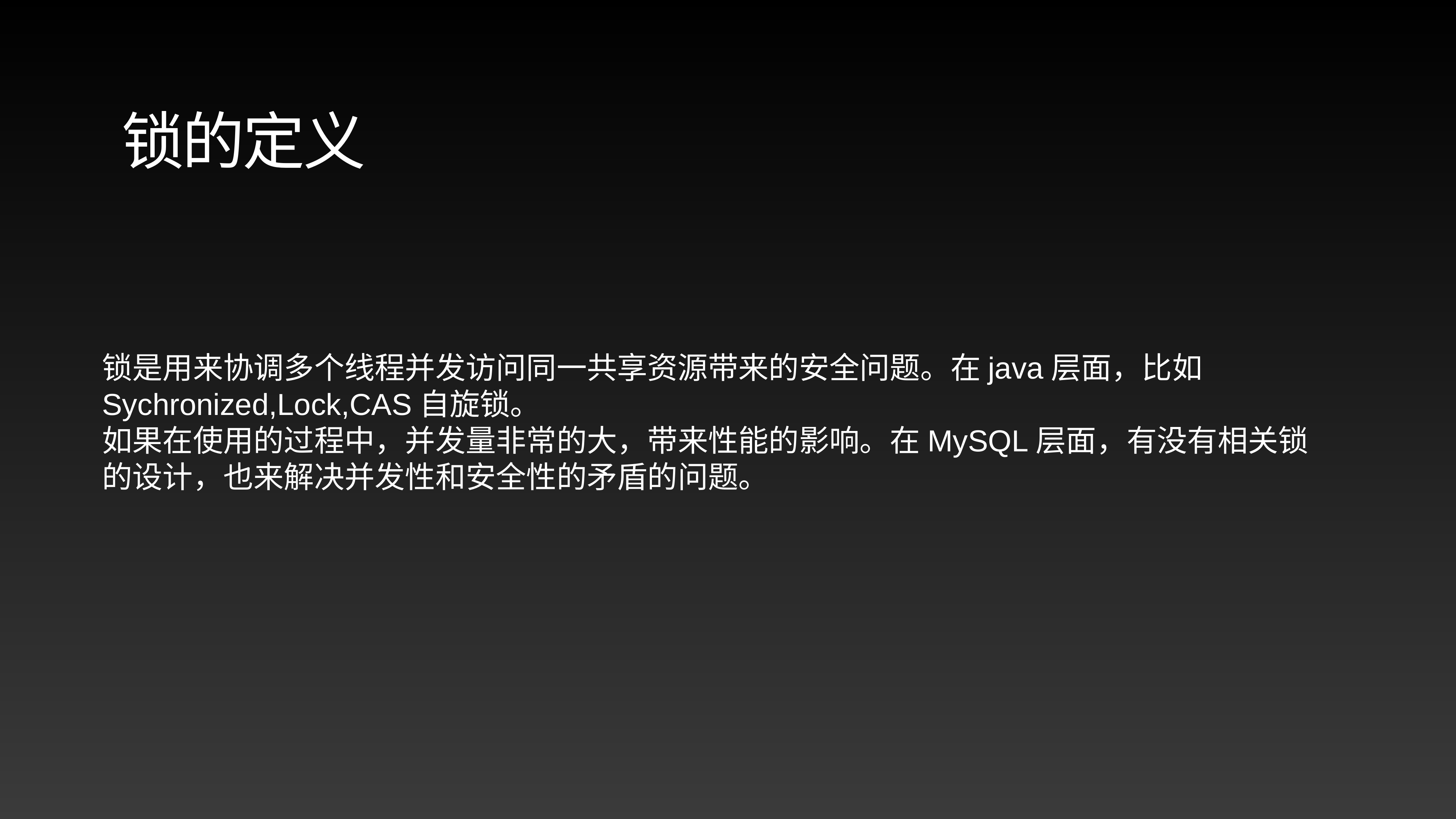

锁的定义

锁是用来协调多个线程并发访问同一共享资源带来的安全问题。在java层面，比如Sychronized,Lock,CAS自旋锁。
如果在使用的过程中，并发量非常的大，带来性能的影响。在MySQL层面，有没有相关锁的设计，也来解决并发性和安全性的矛盾的问题。